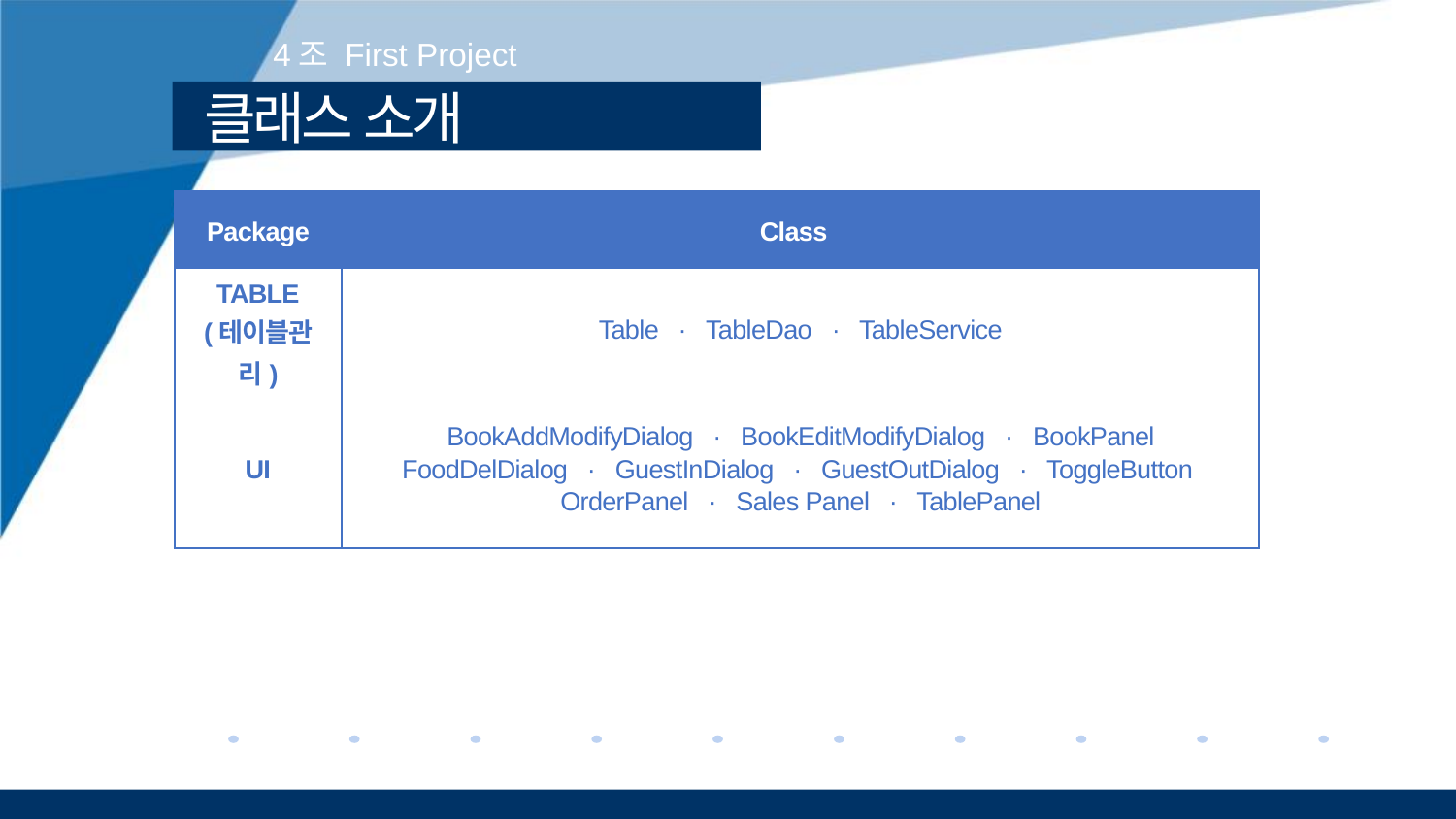

4조 First Project
# 클래스 소개
| Package | Class |
| --- | --- |
| TABLE (테이블관리) | Table · TableDao · TableService |
| UI | BookAddModifyDialog · BookEditModifyDialog · BookPanel FoodDelDialog · GuestInDialog · GuestOutDialog · ToggleButton OrderPanel · Sales Panel · TablePanel |